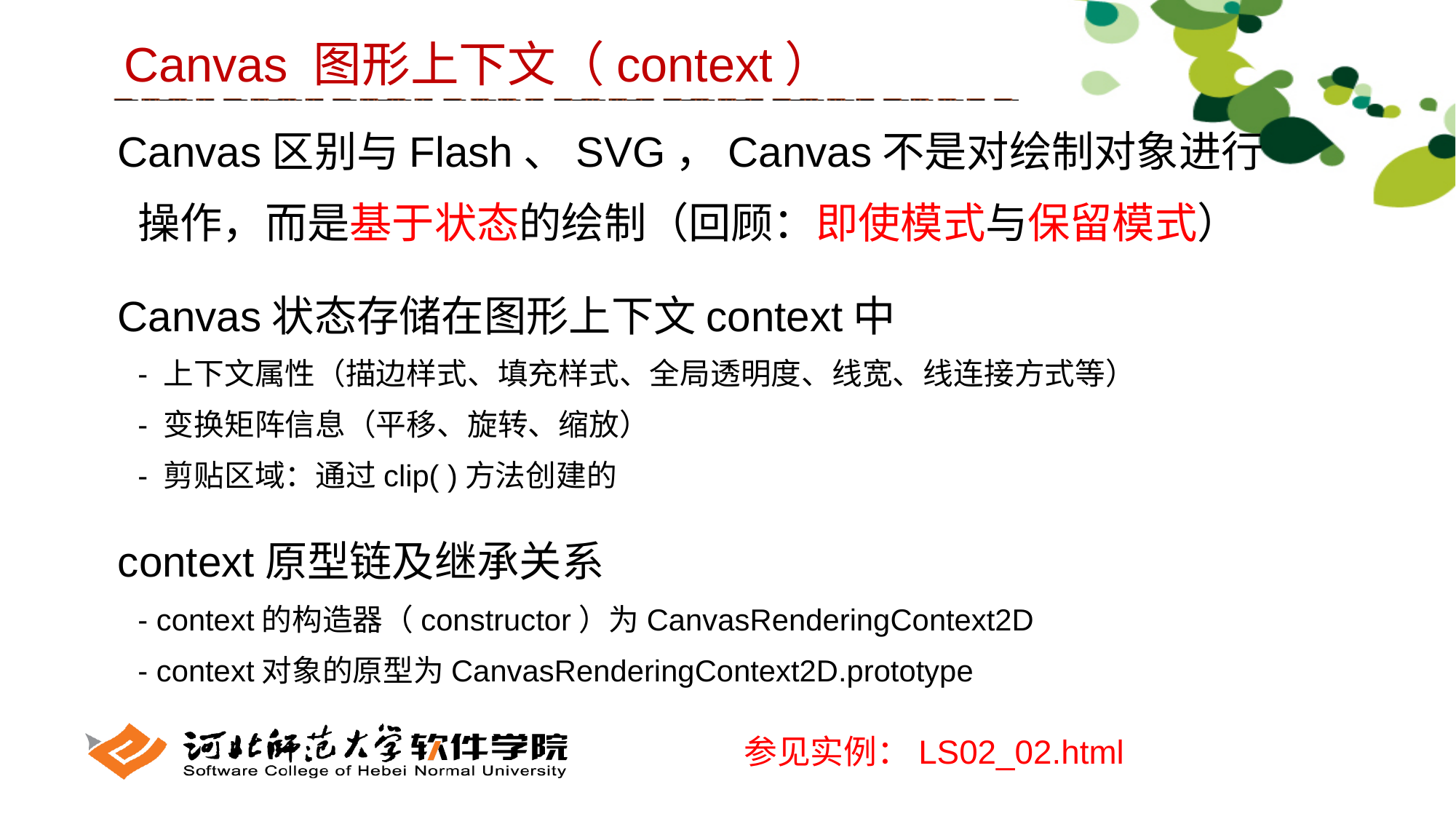

Canvas 图形上下文（context）
Canvas区别与Flash、SVG，Canvas不是对绘制对象进行操作，而是基于状态的绘制（回顾：即使模式与保留模式）
Canvas状态存储在图形上下文context中
- 上下文属性（描边样式、填充样式、全局透明度、线宽、线连接方式等）
- 变换矩阵信息（平移、旋转、缩放）
- 剪贴区域：通过clip( )方法创建的
context原型链及继承关系
- context的构造器（constructor）为CanvasRenderingContext2D
- context对象的原型为CanvasRenderingContext2D.prototype

参见实例：LS02_02.html